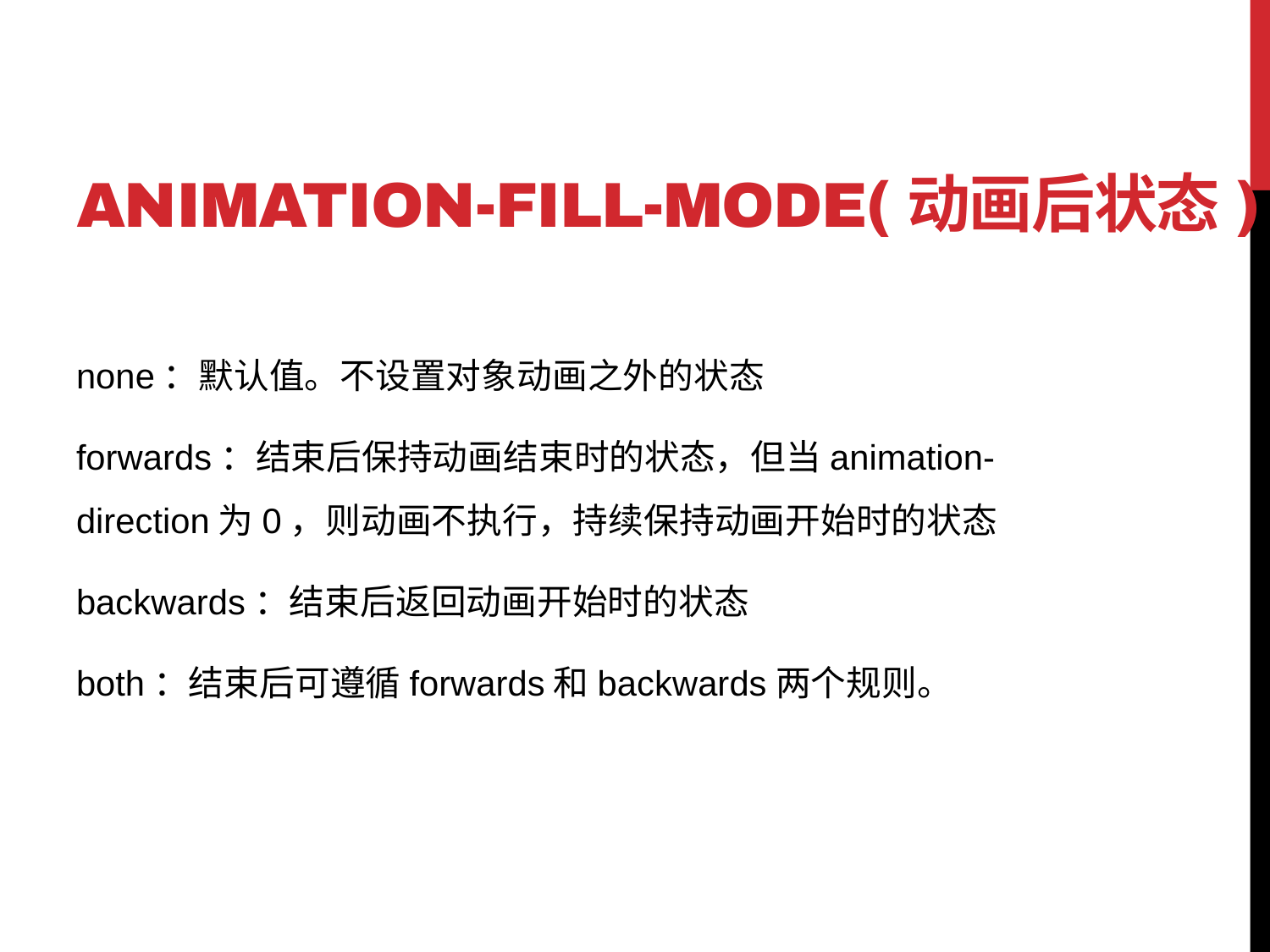

# animation-fill-mode(动画后状态)
none：默认值。不设置对象动画之外的状态
forwards：结束后保持动画结束时的状态，但当animation-direction为0，则动画不执行，持续保持动画开始时的状态
backwards：结束后返回动画开始时的状态
both：结束后可遵循forwards和backwards两个规则。